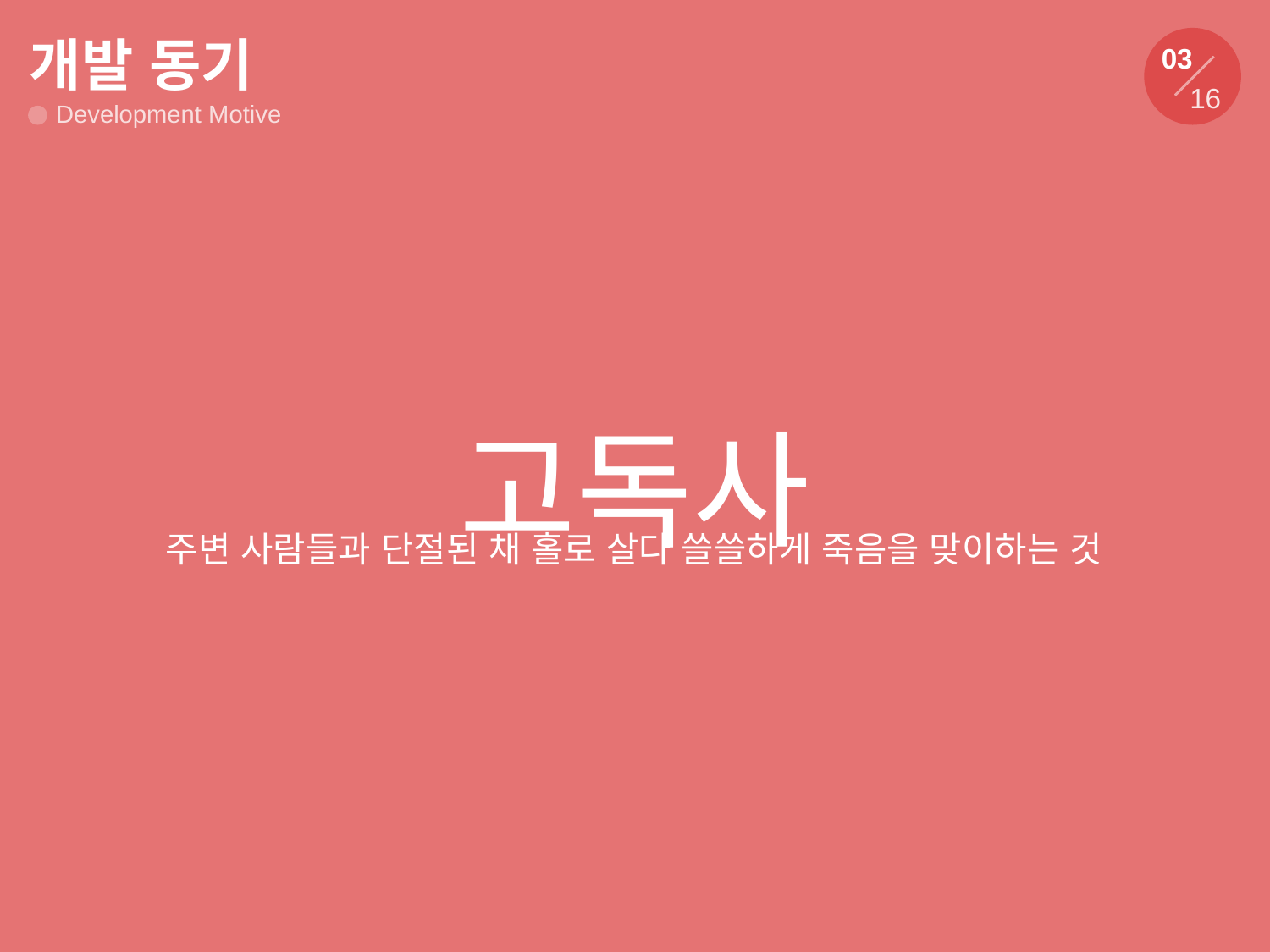

개발 동기

03
16

Development Motive

고독사
주변 사람들과 단절된 채 홀로 살다 쓸쓸하게 죽음을 맞이하는 것